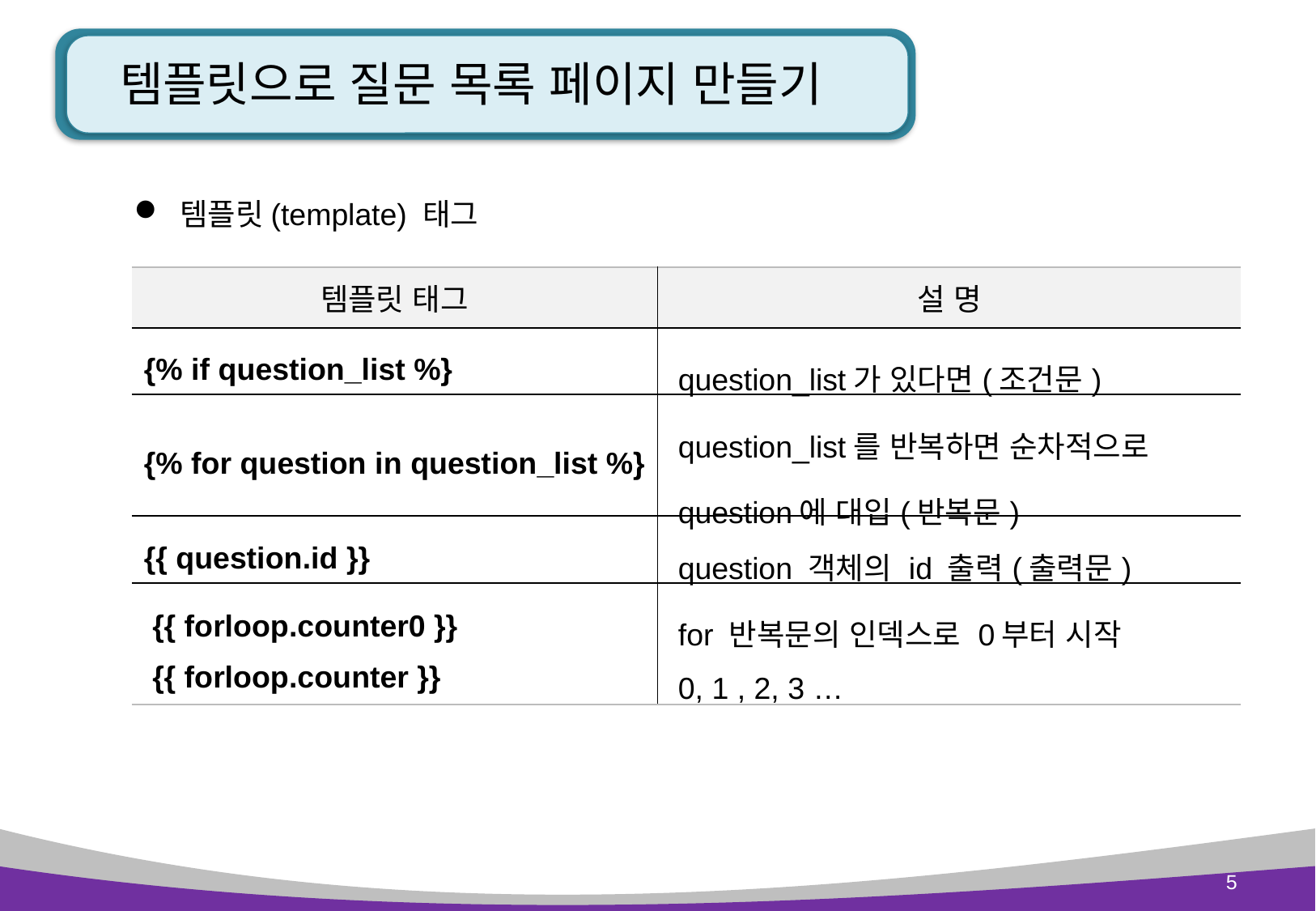

# 템플릿으로 질문 목록 페이지 만들기
템플릿(template) 태그
| 템플릿 태그 | 설 명 |
| --- | --- |
| {% if question\_list %} | question\_list가 있다면(조건문) |
| {% for question in question\_list %} | question\_list를 반복하면 순차적으로 question에 대입(반복문) |
| {{ question.id }} | question 객체의 id 출력(출력문) |
| {{ forloop.counter0 }} {{ forloop.counter }} | for 반복문의 인덱스로 0부터 시작 0, 1 , 2, 3 … |
5